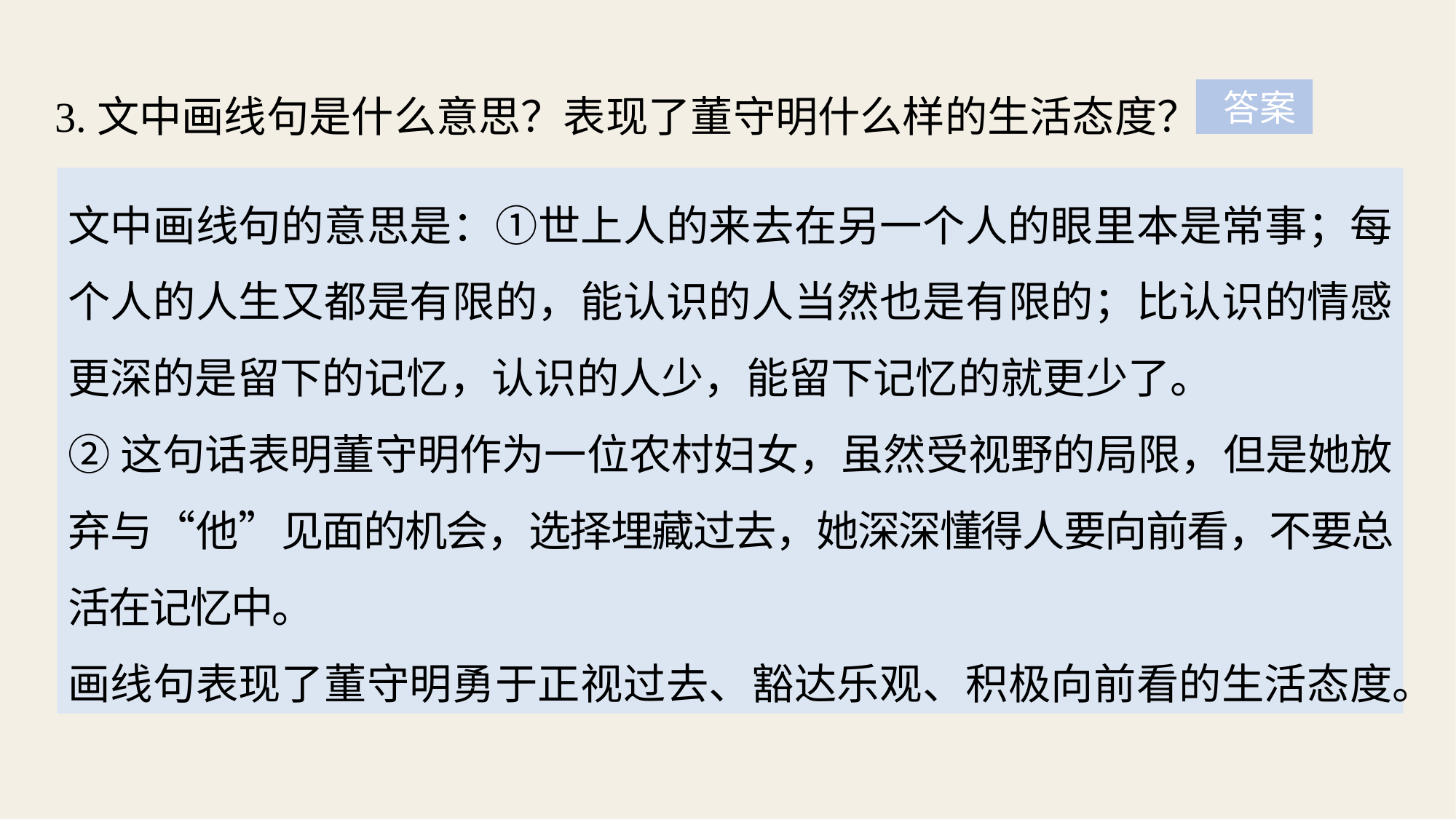

3.文中画线句是什么意思？表现了董守明什么样的生活态度？
 答案
文中画线句的意思是：①世上人的来去在另一个人的眼里本是常事；每个人的人生又都是有限的，能认识的人当然也是有限的；比认识的情感更深的是留下的记忆，认识的人少，能留下记忆的就更少了。
②这句话表明董守明作为一位农村妇女，虽然受视野的局限，但是她放弃与“他”见面的机会，选择埋藏过去，她深深懂得人要向前看，不要总活在记忆中。
画线句表现了董守明勇于正视过去、豁达乐观、积极向前看的生活态度。